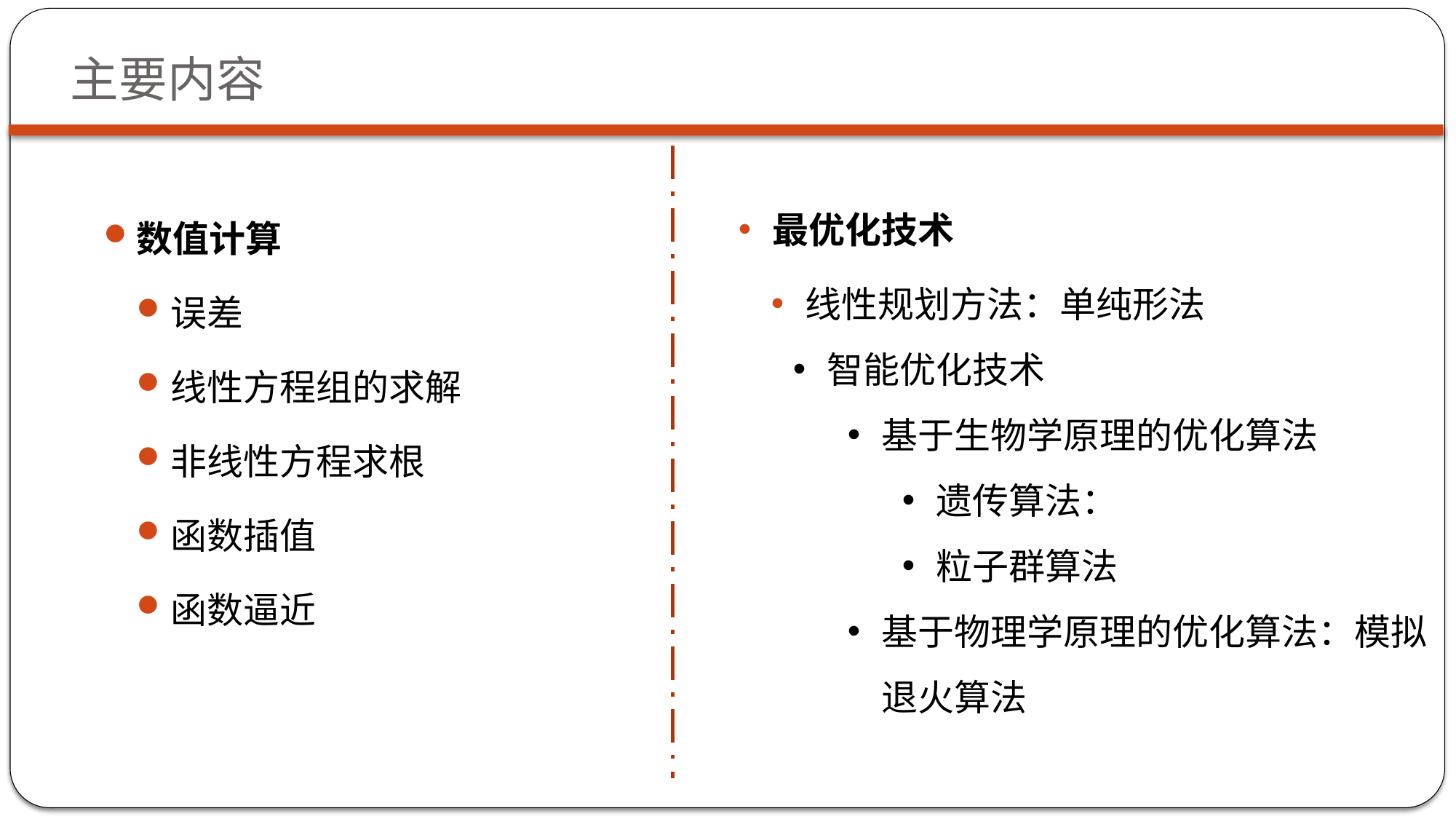

# 主要内容
最优化技术
线性规划方法：单纯形法
智能优化技术
基于生物学原理的优化算法
遗传算法：
粒子群算法
基于物理学原理的优化算法：模拟退火算法
数值计算
误差
线性方程组的求解
非线性方程求根
函数插值
函数逼近